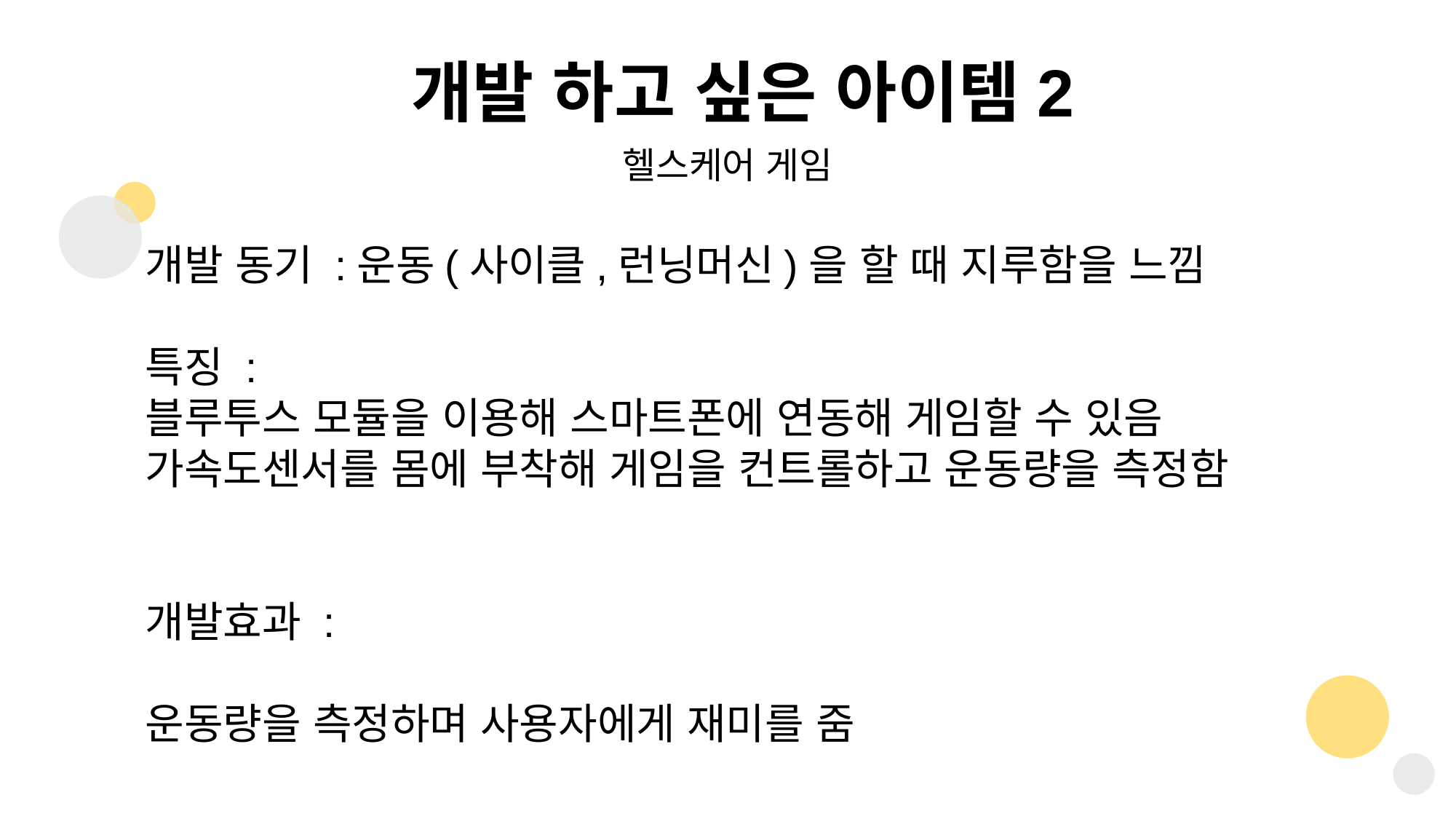

개발 하고 싶은 아이템2
헬스케어 게임

개발 동기 :운동(사이클,런닝머신)을 할 때 지루함을 느낌

특징 :
블루투스 모듈을 이용해 스마트폰에 연동해 게임할 수 있음
가속도센서를 몸에 부착해 게임을 컨트롤하고 운동량을 측정함

개발효과 :

운동량을 측정하며 사용자에게 재미를 줌